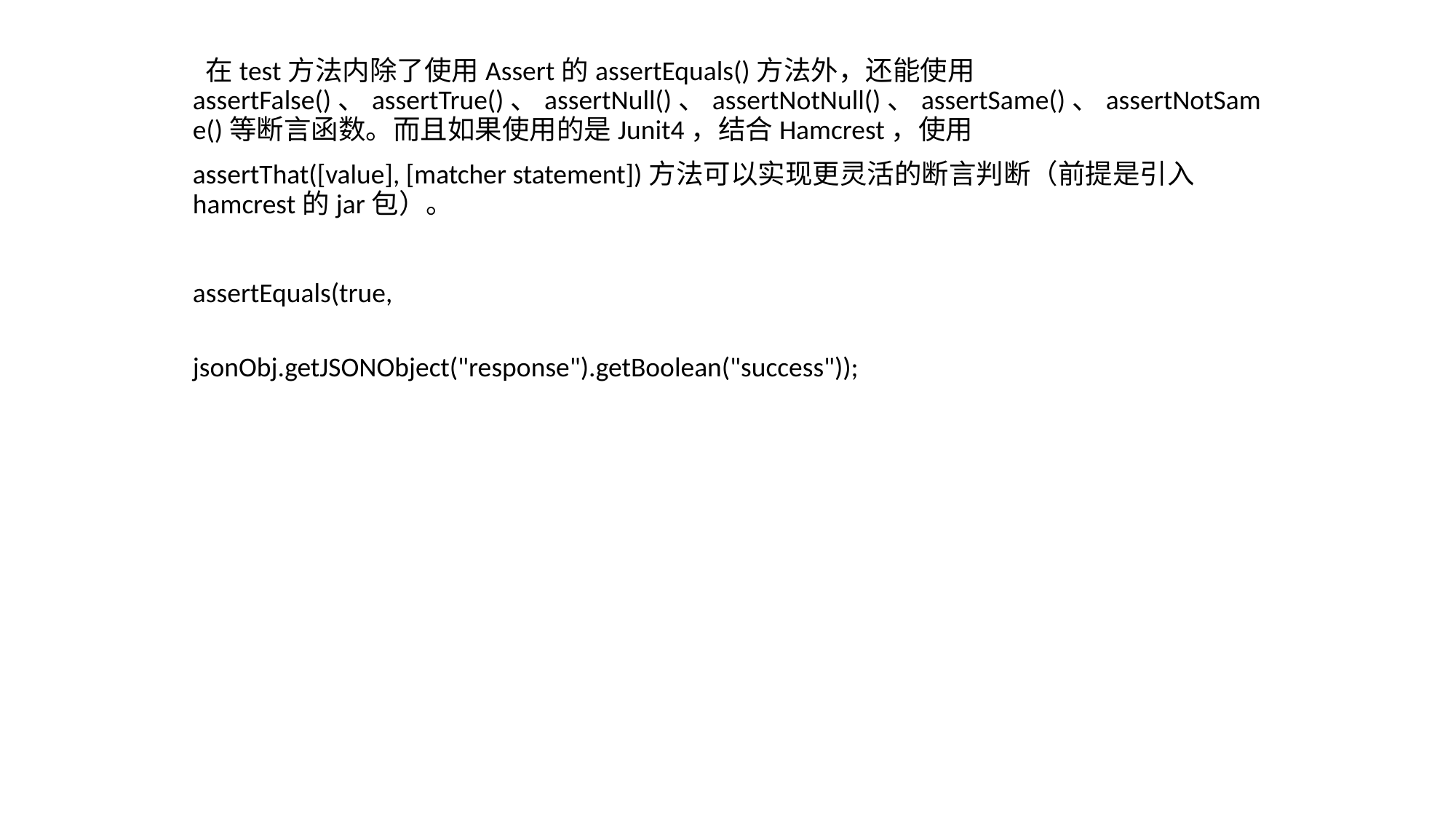

在test方法内除了使用Assert的assertEquals()方法外，还能使用assertFalse()、assertTrue()、assertNull()、assertNotNull()、assertSame()、assertNotSame()等断言函数。而且如果使用的是Junit4，结合Hamcrest，使用
assertThat([value], [matcher statement])方法可以实现更灵活的断言判断（前提是引入hamcrest的jar包）。

assertEquals(true,
				jsonObj.getJSONObject("response").getBoolean("success"));